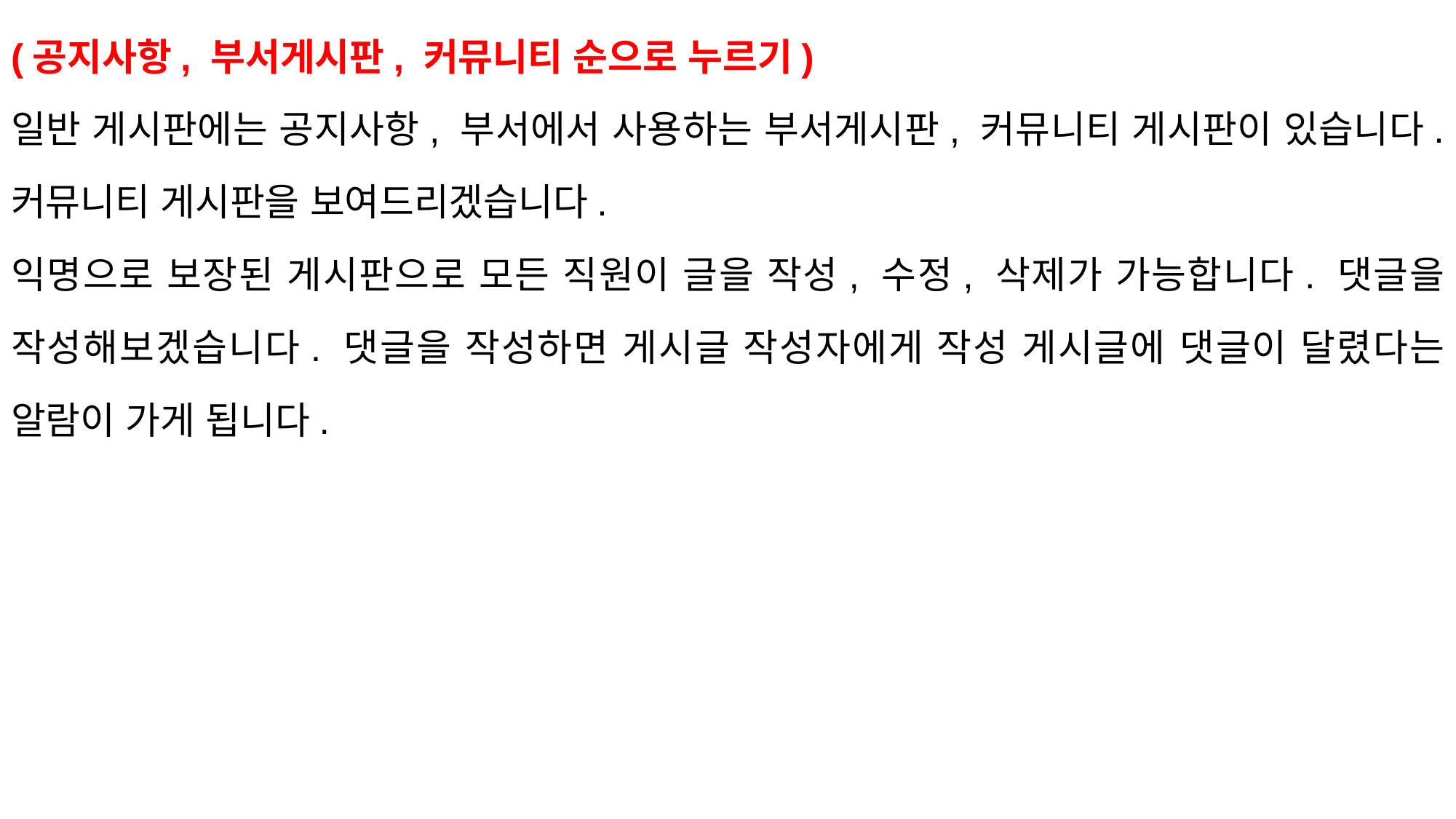

(공지사항, 부서게시판, 커뮤니티 순으로 누르기)
일반 게시판에는 공지사항, 부서에서 사용하는 부서게시판, 커뮤니티 게시판이 있습니다. 커뮤니티 게시판을 보여드리겠습니다.
익명으로 보장된 게시판으로 모든 직원이 글을 작성, 수정, 삭제가 가능합니다. 댓글을 작성해보겠습니다. 댓글을 작성하면 게시글 작성자에게 작성 게시글에 댓글이 달렸다는 알람이 가게 됩니다.